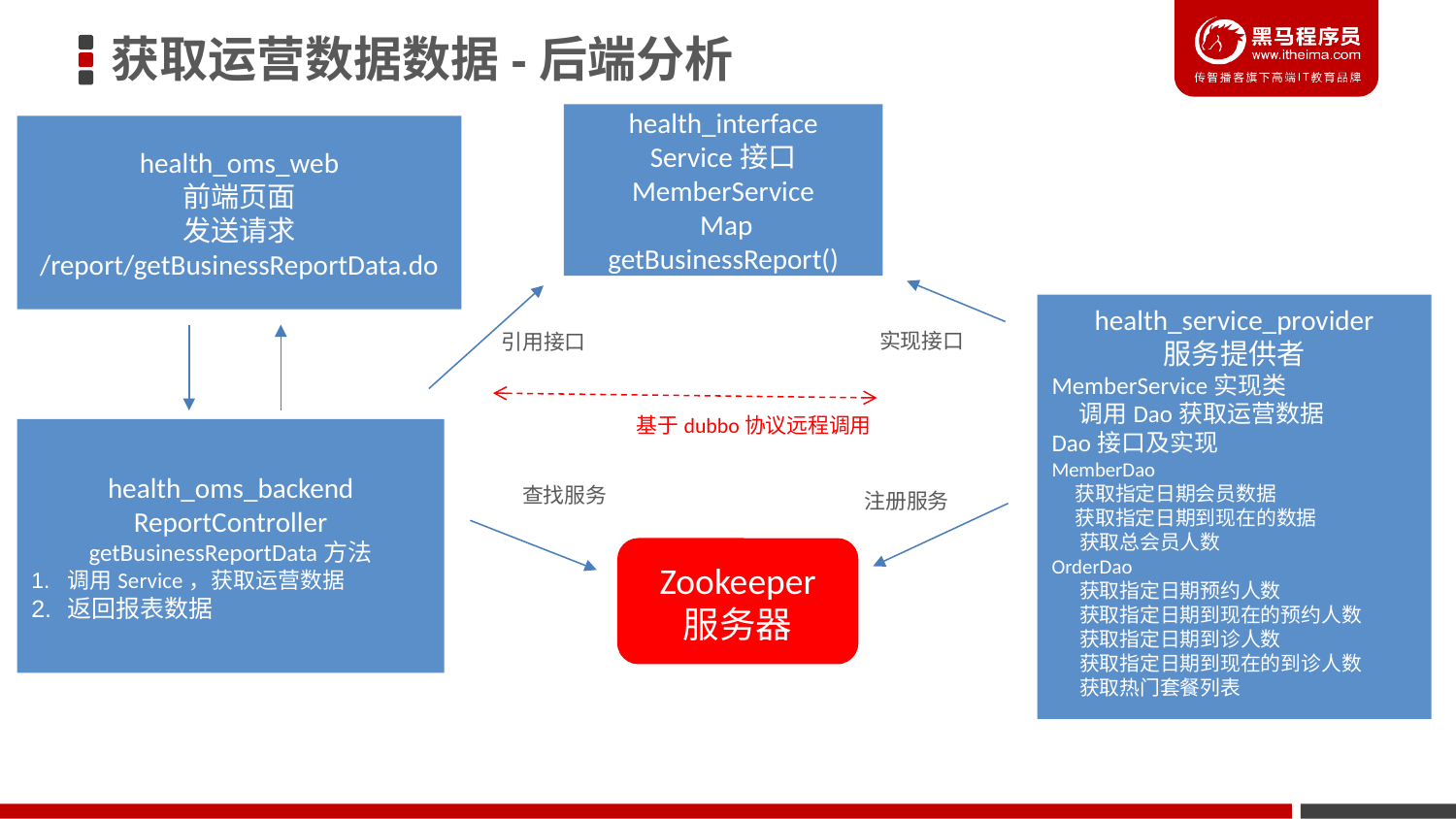

获取运营数据数据-后端分析
health_interface
Service接口
MemberService
 Map getBusinessReport()
health_oms_web
前端页面
发送请求
/report/getBusinessReportData.do
health_service_provider
服务提供者
MemberService实现类
    调用Dao获取运营数据
Dao接口及实现
MemberDao
    获取指定日期会员数据
    获取指定日期到现在的数据
     获取总会员人数
OrderDao
     获取指定日期预约人数
     获取指定日期到现在的预约人数
     获取指定日期到诊人数
     获取指定日期到现在的到诊人数
     获取热门套餐列表
实现接口
引用接口
基于dubbo协议远程调用
health_oms_backend
ReportController
getBusinessReportData方法
调用Service，获取运营数据
返回报表数据
查找服务
注册服务
Zookeeper
服务器